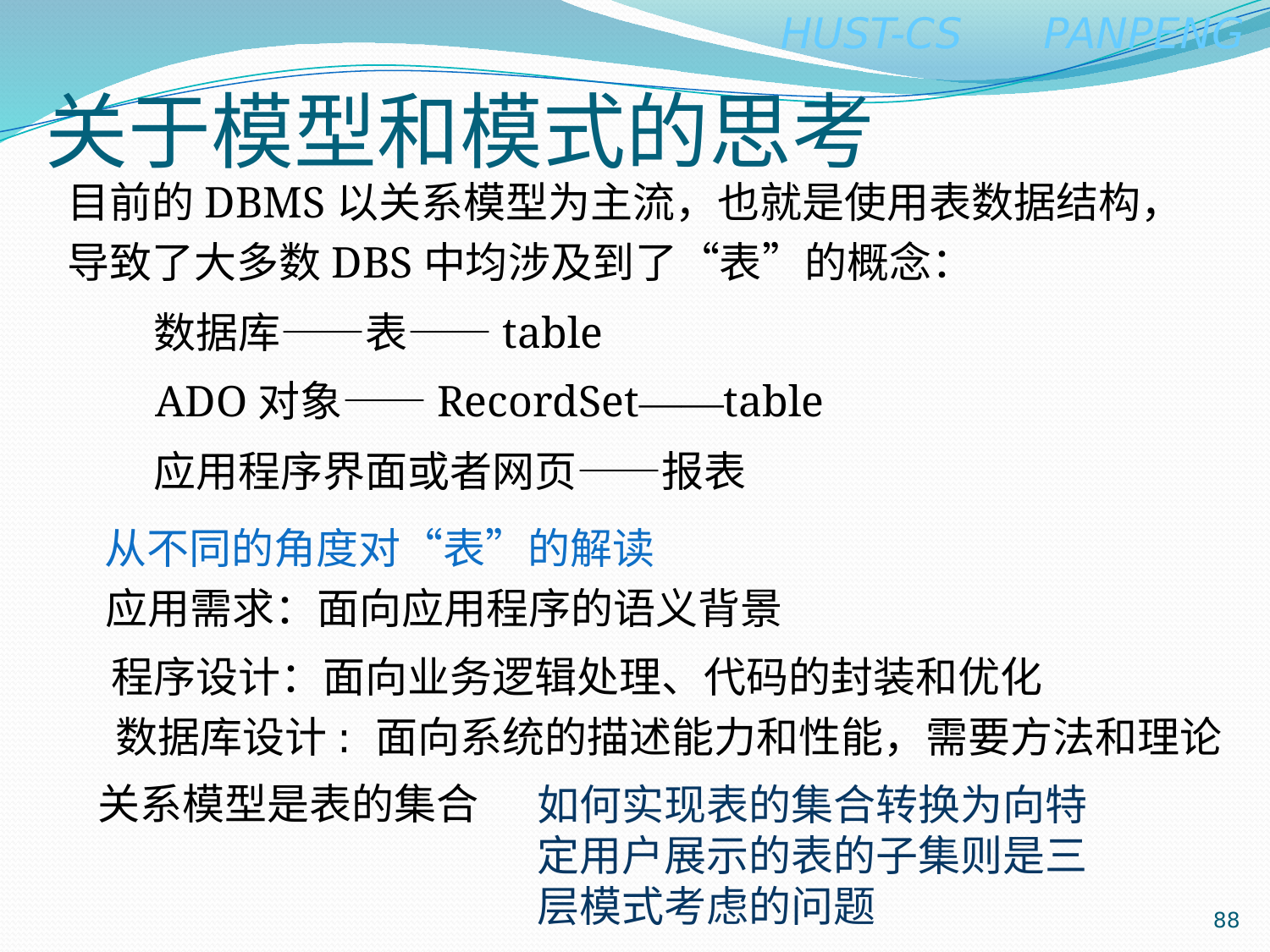

# 关于模型和模式的思考
目前的DBMS以关系模型为主流，也就是使用表数据结构，导致了大多数DBS中均涉及到了“表”的概念：
        数据库——表——table
        ADO对象——RecordSet——table
        应用程序界面或者网页——报表
从不同的角度对“表”的解读
应用需求：面向应用程序的语义背景
程序设计：面向业务逻辑处理、代码的封装和优化
数据库设计: 面向系统的描述能力和性能，需要方法和理论
关系模型是表的集合
如何实现表的集合转换为向特定用户展示的表的子集则是三层模式考虑的问题
88